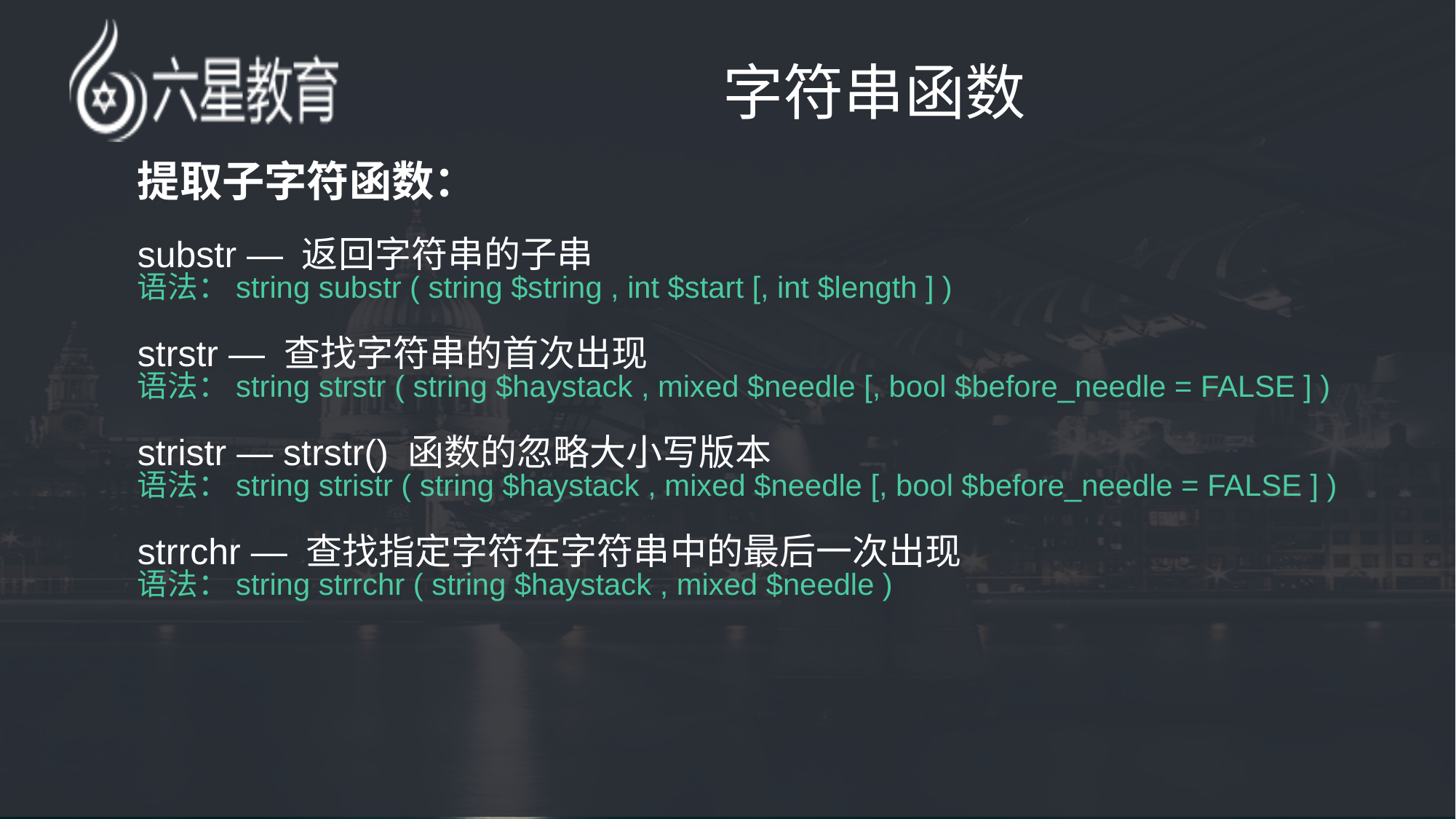

字符串函数
提取子字符函数：

substr — 返回字符串的子串
语法：string substr ( string $string , int $start [, int $length ] )

strstr — 查找字符串的首次出现
语法：string strstr ( string $haystack , mixed $needle [, bool $before_needle = FALSE ] )

stristr — strstr() 函数的忽略大小写版本
语法：string stristr ( string $haystack , mixed $needle [, bool $before_needle = FALSE ] )

strrchr — 查找指定字符在字符串中的最后一次出现
语法：string strrchr ( string $haystack , mixed $needle )